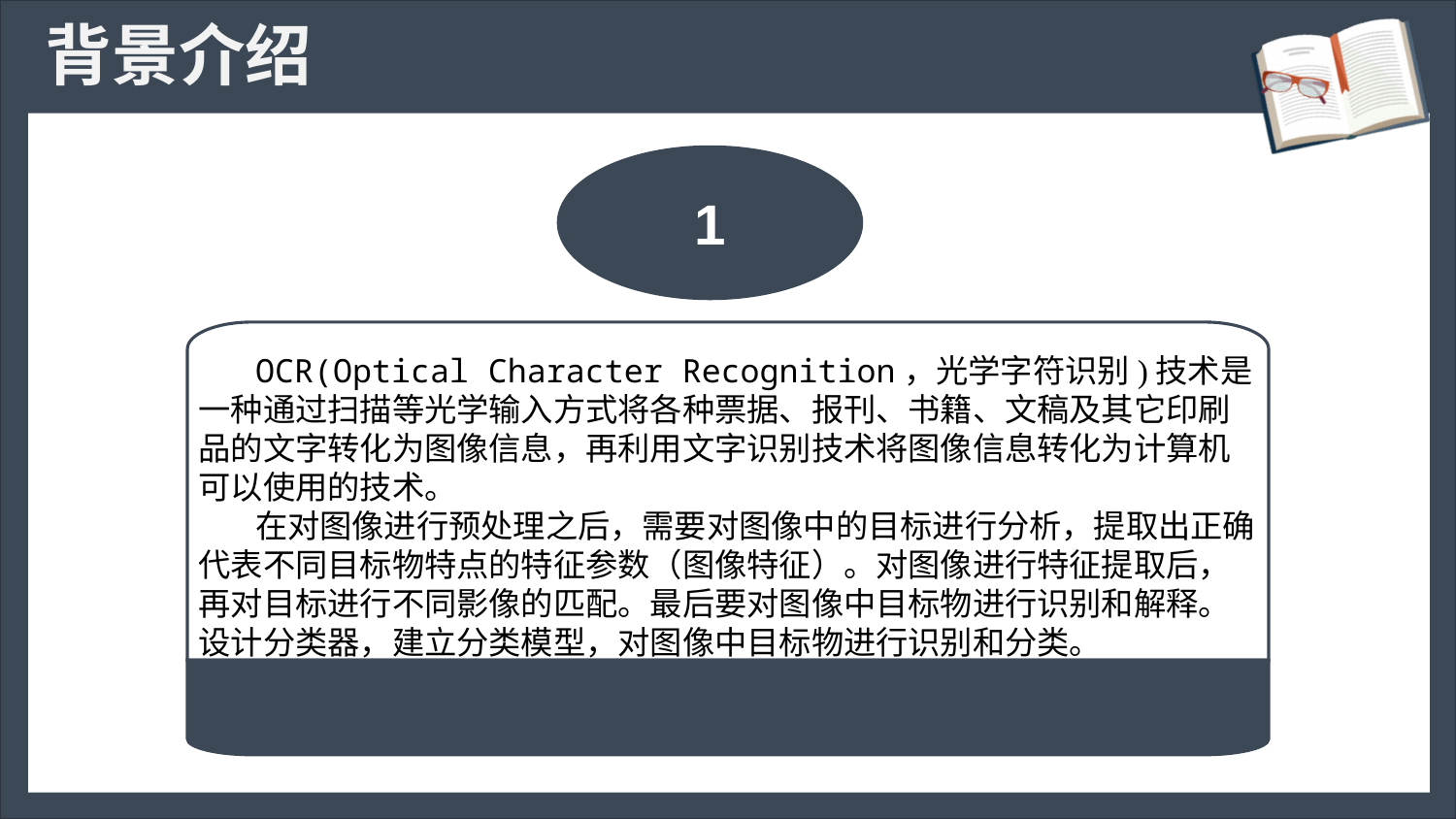

# 背景介绍
1

OCR(Optical Character Recognition，光学字符识别)技术是一种通过扫描等光学输入方式将各种票据、报刊、书籍、文稿及其它印刷品的文字转化为图像信息，再利用文字识别技术将图像信息转化为计算机可以使用的技术。
在对图像进行预处理之后，需要对图像中的目标进行分析，提取出正确代表不同目标物特点的特征参数（图像特征）。对图像进行特征提取后，再对目标进行不同影像的匹配。最后要对图像中目标物进行识别和解释。设计分类器，建立分类模型，对图像中目标物进行识别和分类。